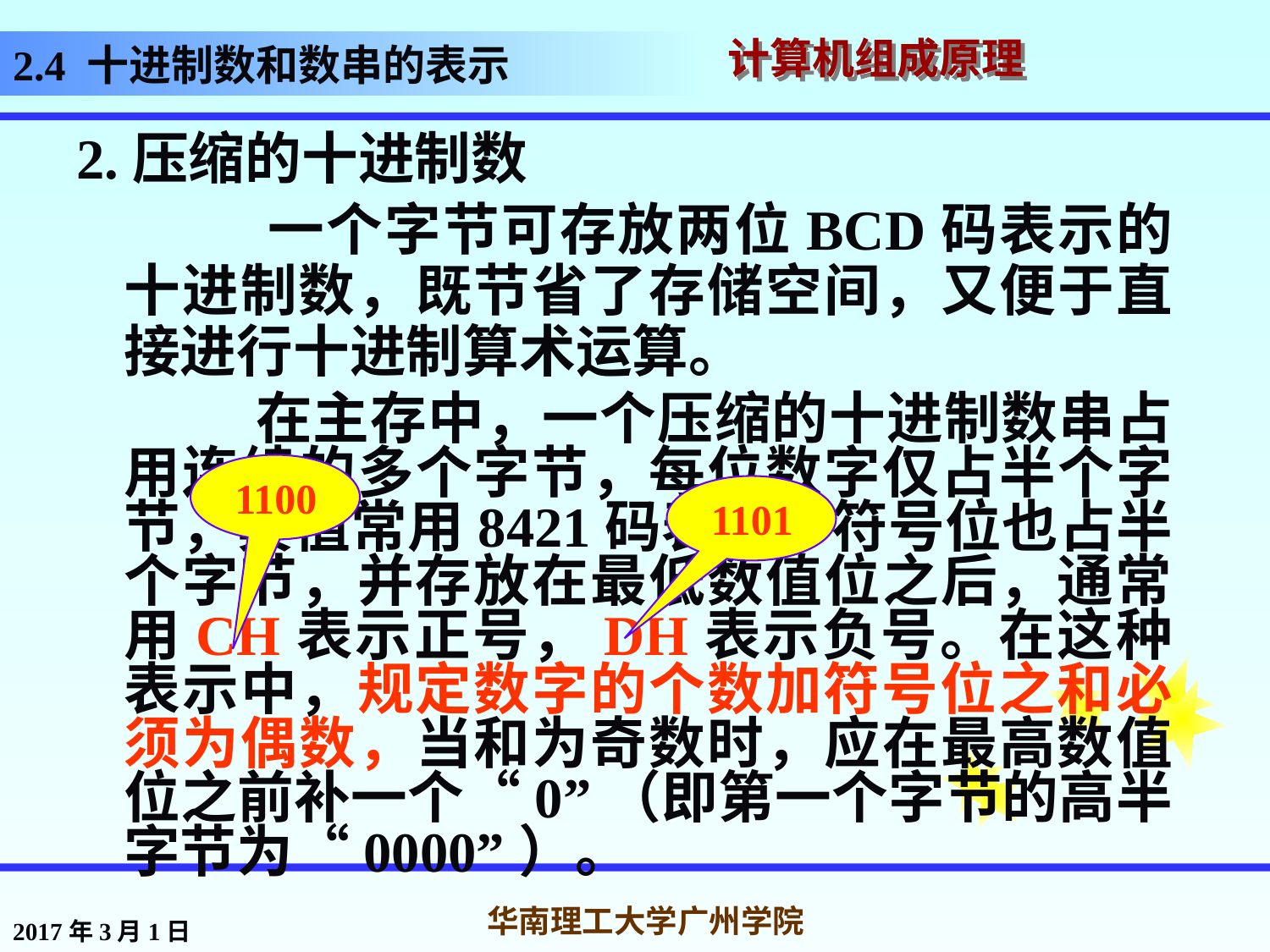

2.4 十进制数和数串的表示
2.压缩的十进制数
            一个字节可存放两位BCD码表示的十进制数，既节省了存储空间，又便于直接进行十进制算术运算。
            在主存中，一个压缩的十进制数串占用连续的多个字节，每位数字仅占半个字节，其值常用8421码表示。符号位也占半个字节，并存放在最低数值位之后，通常用CH表示正号，DH表示负号。在这种表示中，规定数字的个数加符号位之和必须为偶数，当和为奇数时，应在最高数值位之前补一个“0”（即第一个字节的高半字节为“0000”）。

1100

1101
2017年3月1日
华南理工大学广州学院